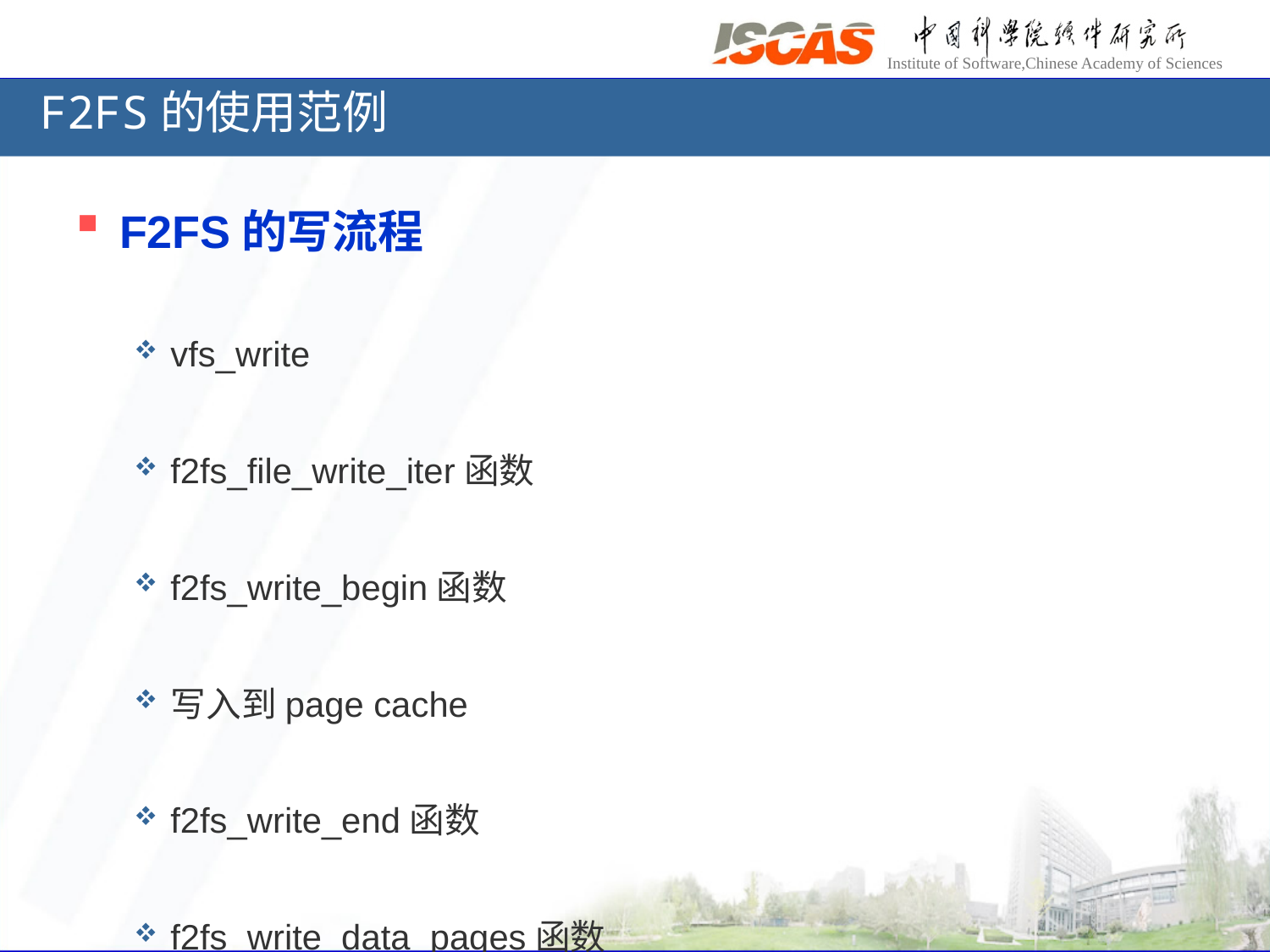

# F2FS的使用范例
F2FS的写流程

vfs_write

f2fs_file_write_iter函数

f2fs_write_begin函数

写入到page cache

f2fs_write_end函数

f2fs_write_data_pages函数